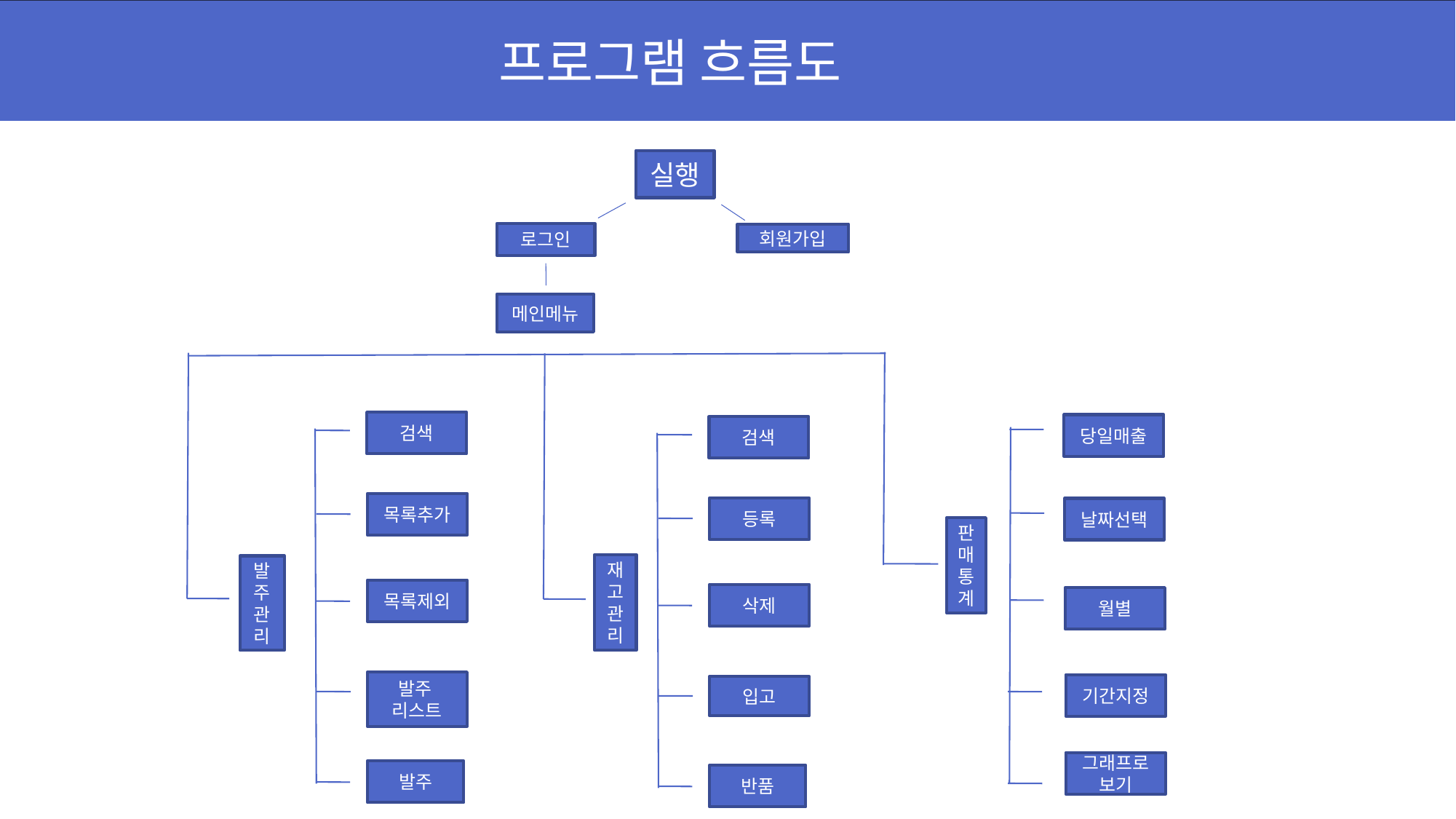

프로그램 흐름도
실행
로그인
회원가입
메인메뉴
검색
당일매출
검색
목록추가
등록
날짜선택
판매통계
재고관리
발주관리
목록제외
삭제
월별
발주
리스트
기간지정
입고
그래프로 보기
발주
반품